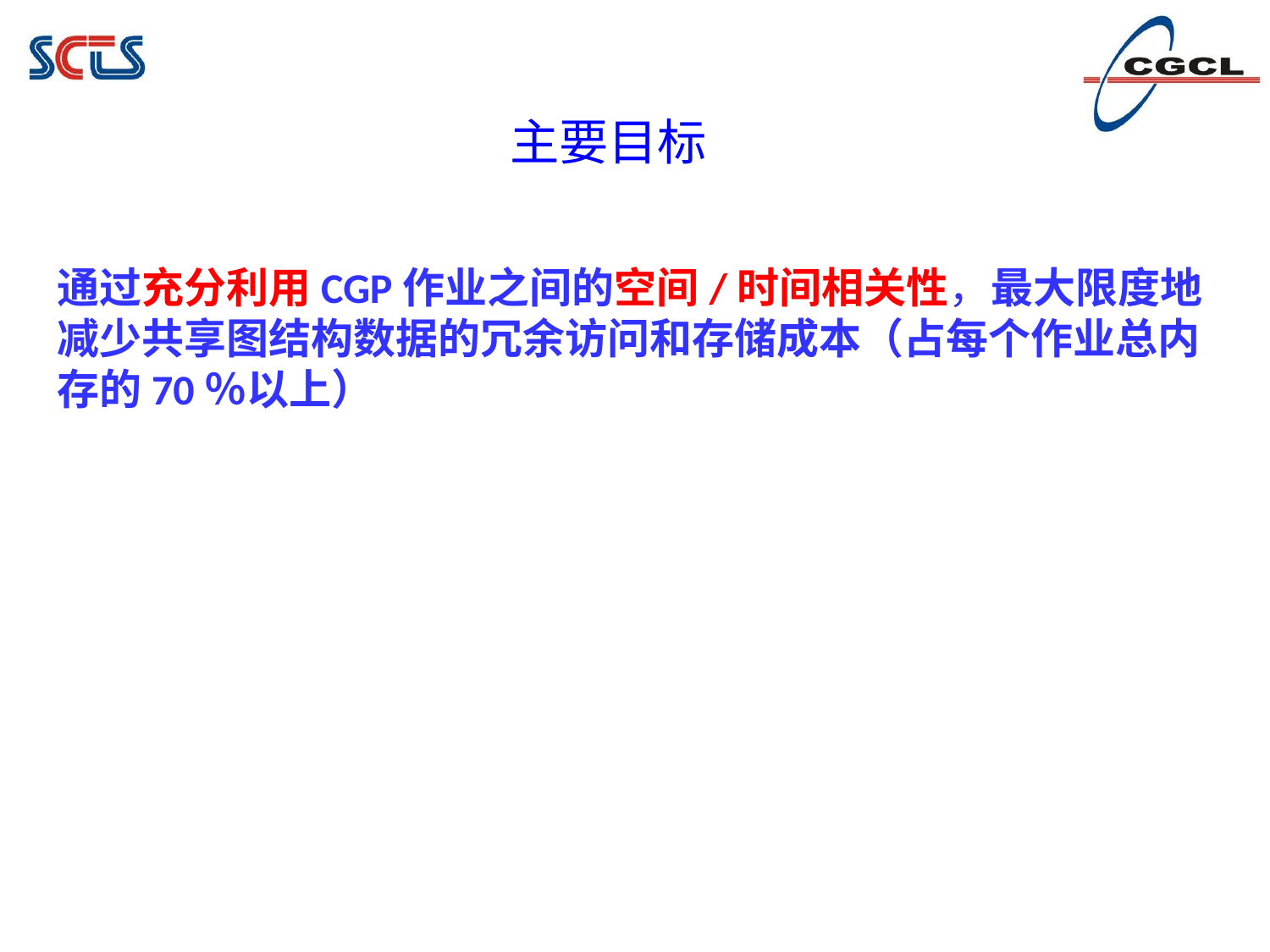

# 主要目标
通过充分利用CGP作业之间的空间/时间相关性，最大限度地减少共享图结构数据的冗余访问和存储成本（占每个作业总内存的70％以上）